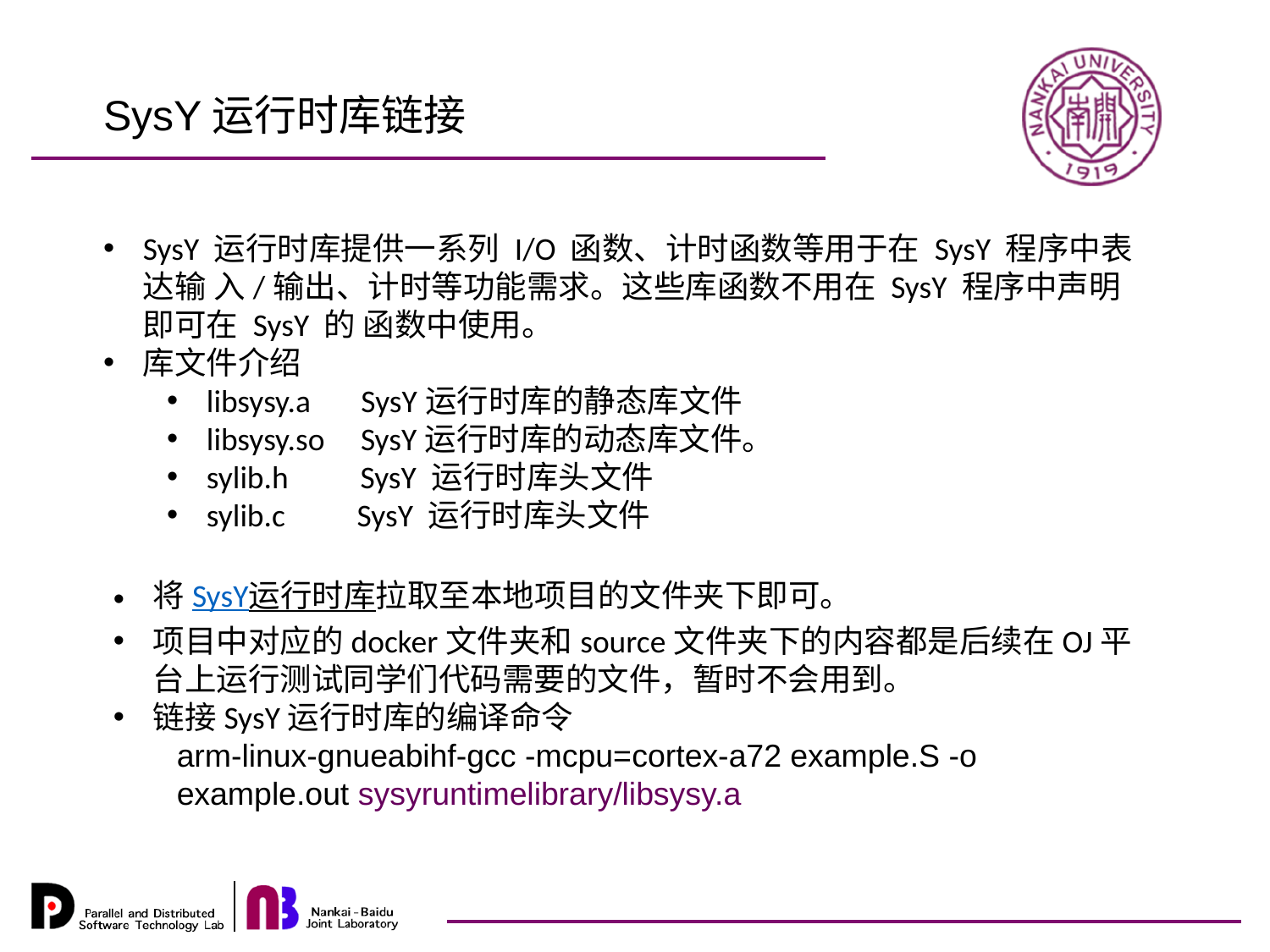

SysY运行时库链接
SysY 运行时库提供一系列 I/O 函数、计时函数等用于在 SysY 程序中表达输 入/输出、计时等功能需求。这些库函数不用在 SysY 程序中声明即可在 SysY 的 函数中使用。
库文件介绍
libsysy.a       SysY运行时库的静态库文件
libsysy.so     SysY运行时库的动态库文件。
sylib.h          SysY 运行时库头文件
sylib.c          SysY 运行时库头文件
将SysY运行时库拉取至本地项目的文件夹下即可。
项目中对应的docker文件夹和source文件夹下的内容都是后续在OJ平台上运行测试同学们代码需要的文件，暂时不会用到。
链接SysY运行时库的编译命令
arm-linux-gnueabihf-gcc -mcpu=cortex-a72 example.S -o example.out sysyruntimelibrary/libsysy.a